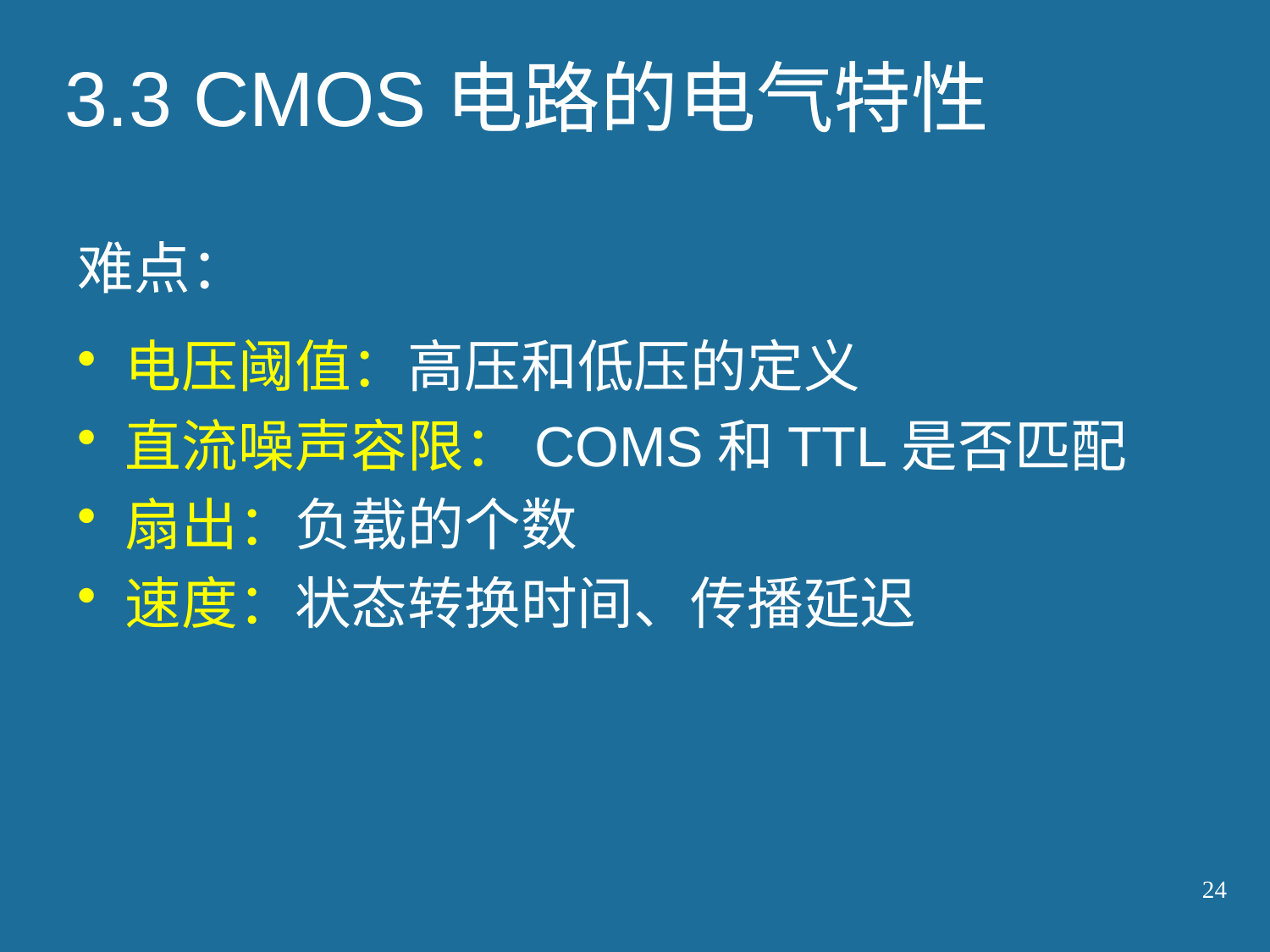

# 3.3 CMOS电路的电气特性
难点：

电压阈值：高压和低压的定义
直流噪声容限：COMS和TTL是否匹配
扇出：负载的个数
速度：状态转换时间、传播延迟
24